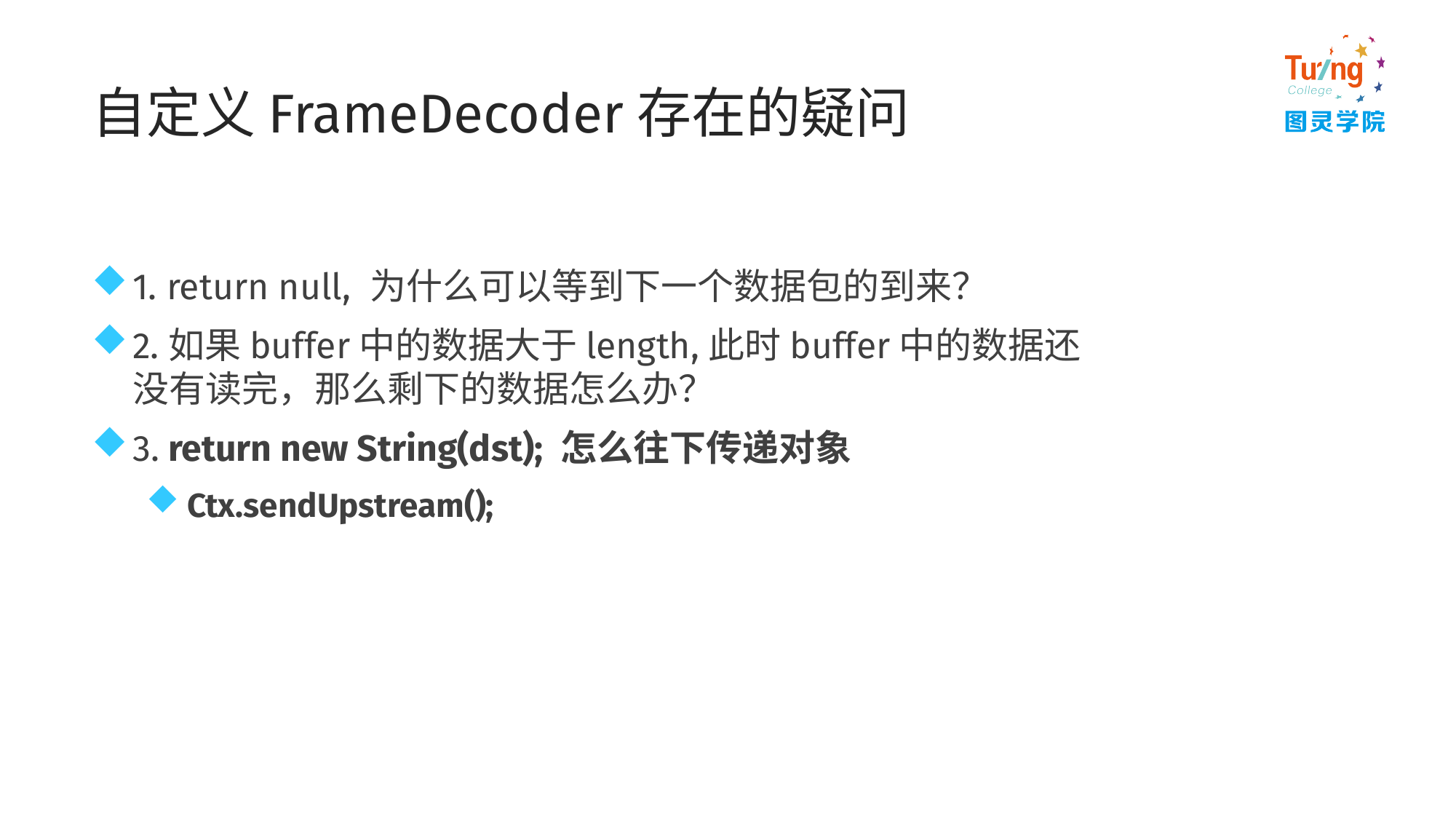

# 自定义FrameDecoder存在的疑问
1. return null, 为什么可以等到下一个数据包的到来？
2.如果buffer中的数据大于length,此时buffer中的数据还没有读完，那么剩下的数据怎么办？
3. return new String(dst); 怎么往下传递对象
Ctx.sendUpstream();